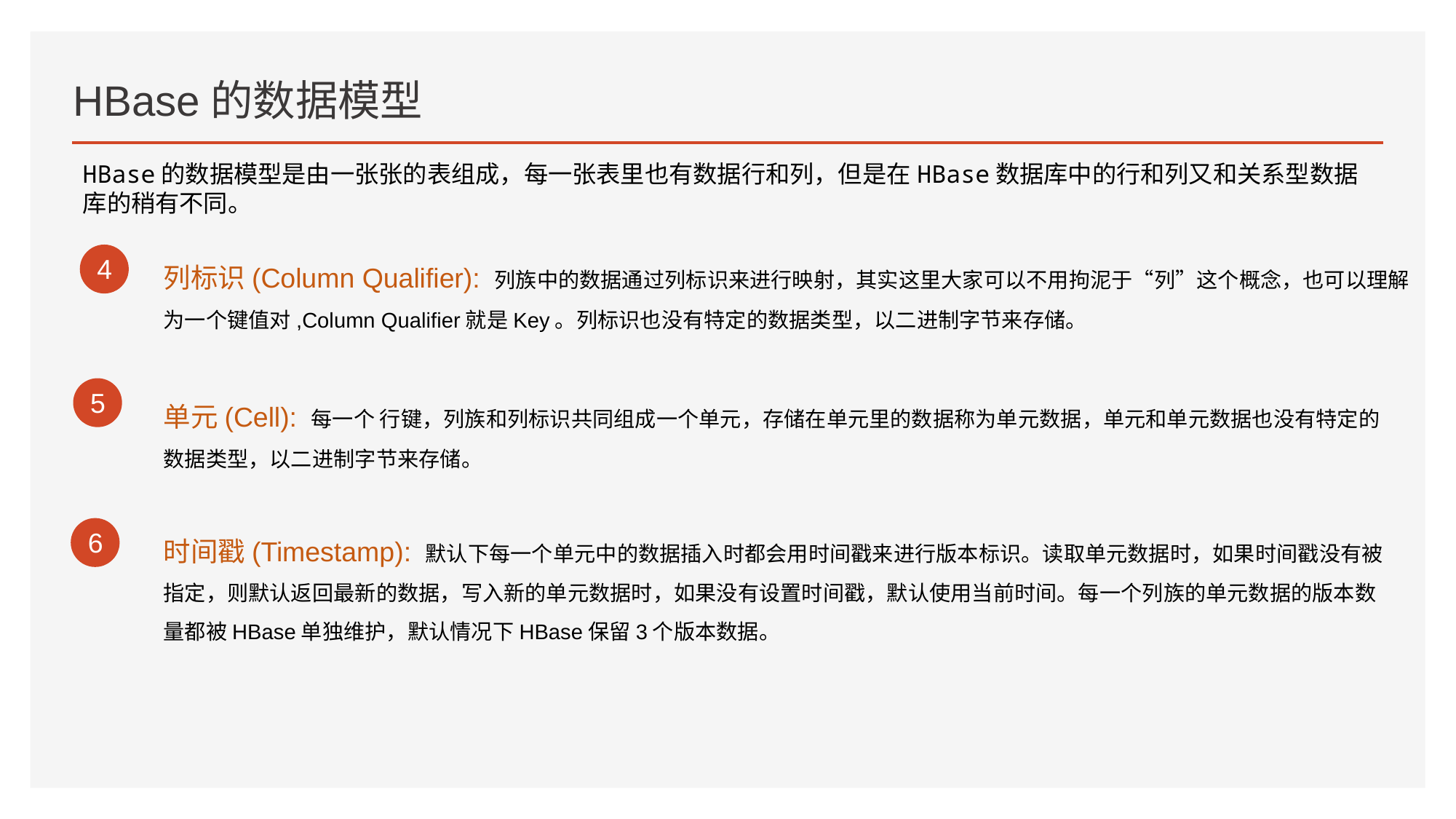

# HBase的数据模型
HBase的数据模型是由一张张的表组成，每一张表里也有数据行和列，但是在HBase数据库中的行和列又和关系型数据库的稍有不同。

列标识(Column Qualifier): 列族中的数据通过列标识来进行映射，其实这里大家可以不用拘泥于“列”这个概念，也可以理解为一个键值对,Column Qualifier就是Key。列标识也没有特定的数据类型，以二进制字节来存储。

4
单元(Cell): 每一个 行键，列族和列标识共同组成一个单元，存储在单元里的数据称为单元数据，单元和单元数据也没有特定的数据类型，以二进制字节来存储。

5

时间戳(Timestamp): 默认下每一个单元中的数据插入时都会用时间戳来进行版本标识。读取单元数据时，如果时间戳没有被指定，则默认返回最新的数据，写入新的单元数据时，如果没有设置时间戳，默认使用当前时间。每一个列族的单元数据的版本数量都被HBase单独维护，默认情况下HBase保留3个版本数据。

6